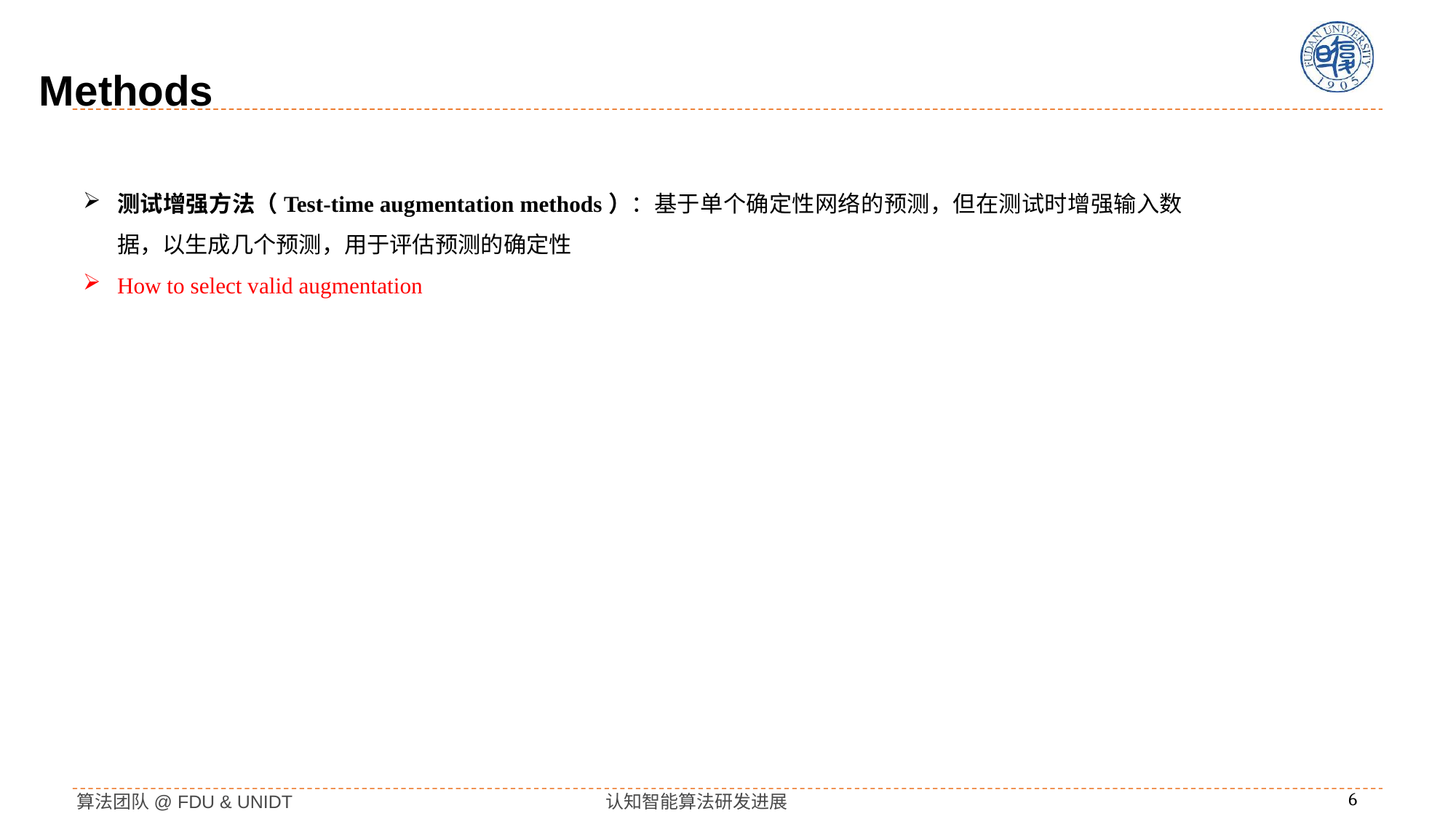

Methods
测试增强方法（Test-time augmentation methods）：基于单个确定性网络的预测，但在测试时增强输入数据，以生成几个预测，用于评估预测的确定性
How to select valid augmentation